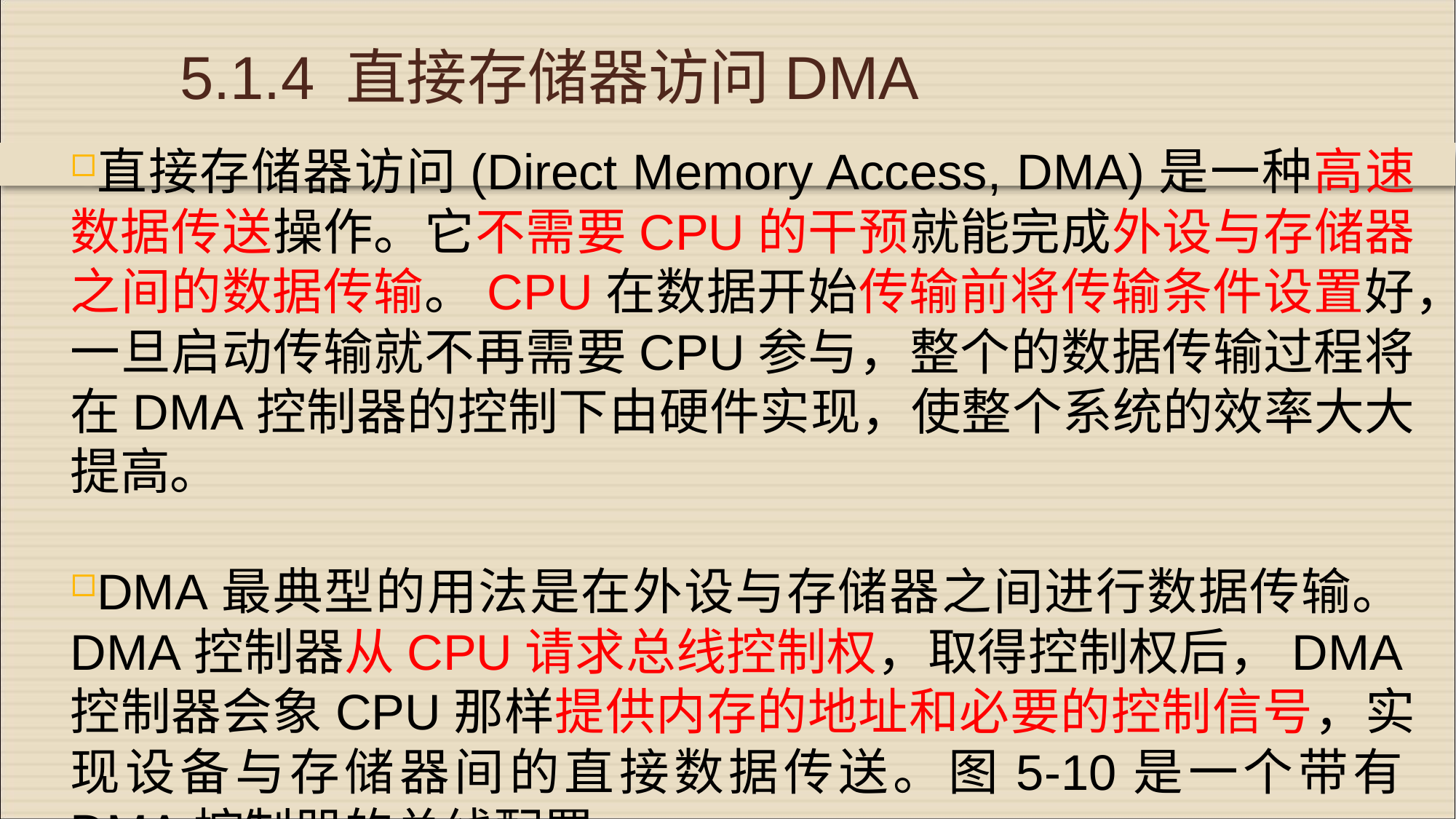

# 5.1.4 直接存储器访问DMA
直接存储器访问(Direct Memory Access, DMA)是一种高速数据传送操作。它不需要CPU的干预就能完成外设与存储器之间的数据传输。CPU在数据开始传输前将传输条件设置好，一旦启动传输就不再需要CPU参与，整个的数据传输过程将在DMA控制器的控制下由硬件实现，使整个系统的效率大大提高。

DMA最典型的用法是在外设与存储器之间进行数据传输。DMA控制器从CPU请求总线控制权，取得控制权后，DMA控制器会象CPU那样提供内存的地址和必要的控制信号，实现设备与存储器间的直接数据传送。图5-10是一个带有DMA控制器的总线配置。